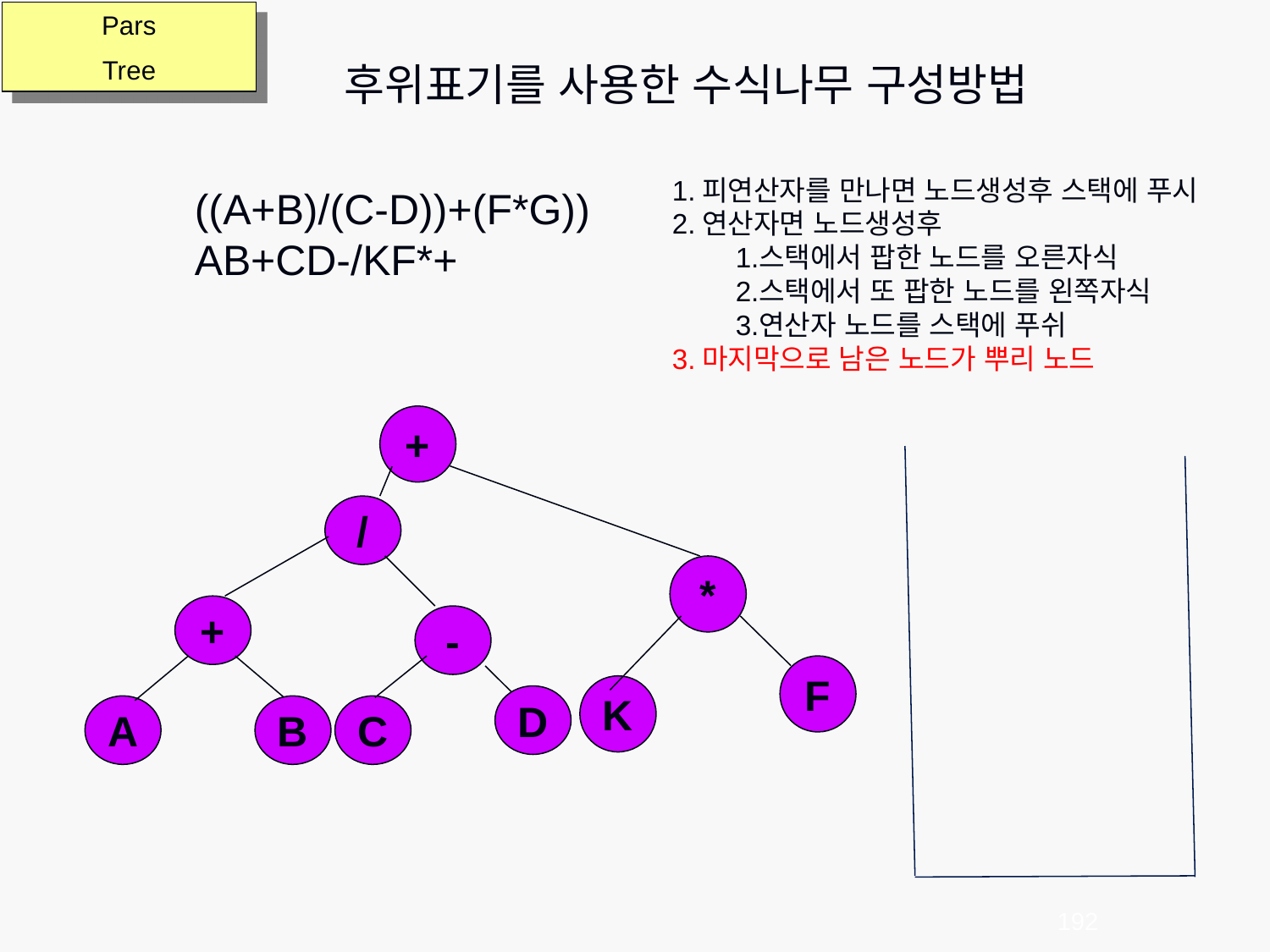

Pars
Tree
후위표기를 사용한 수식나무 구성방법
피연산자를 만나면 노드생성후 스택에 푸시
연산자면 노드생성후
스택에서 팝한 노드를 오른자식
스택에서 또 팝한 노드를 왼쪽자식
연산자 노드를 스택에 푸쉬
마지막으로 남은 노드가 뿌리 노드
((A+B)/(C-D))+(F*G))
AB+CD-/KF*+
+

/

+

A
B
-

D
C
*

F
K
192